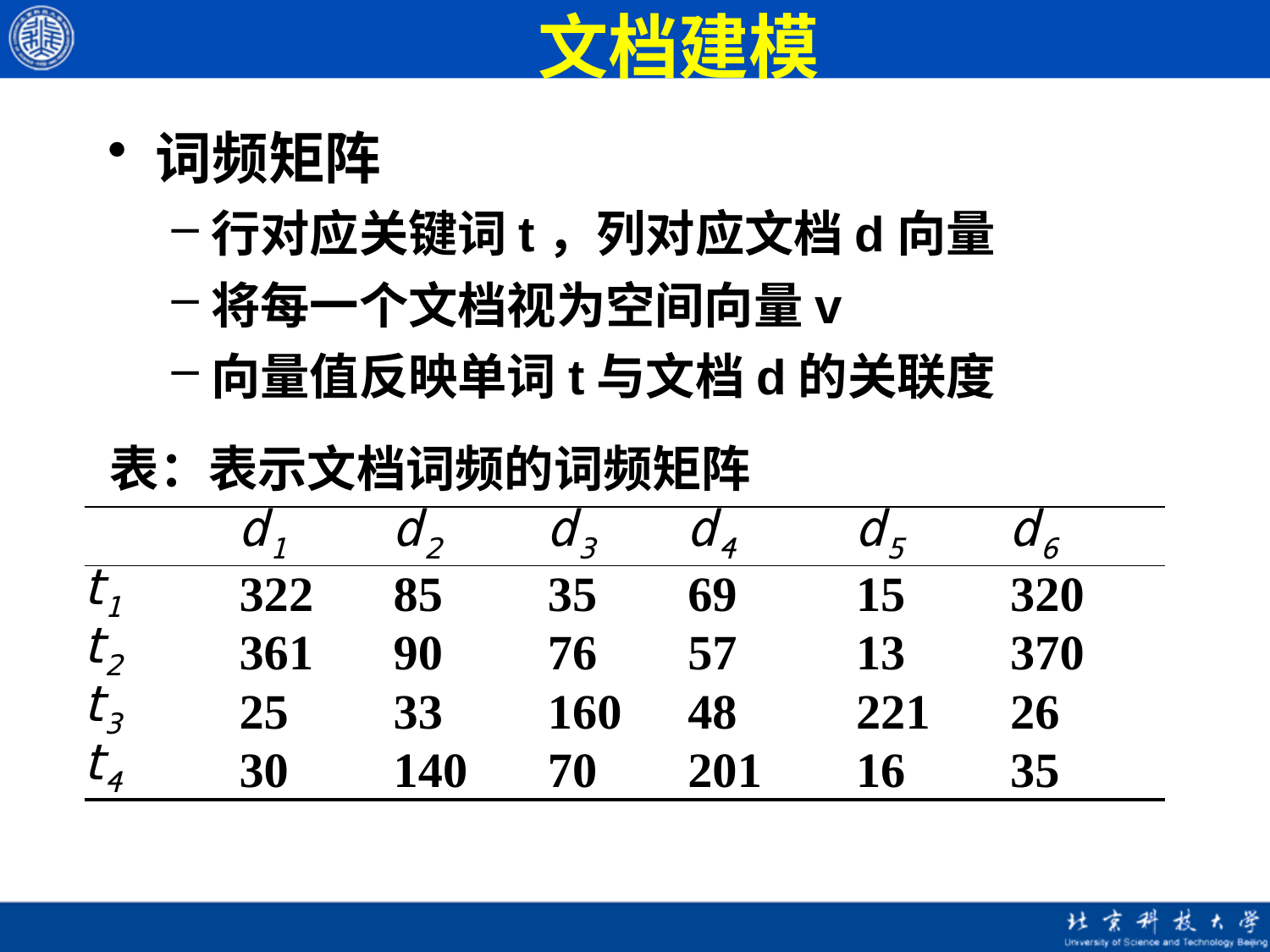

# 文档建模
词频矩阵
行对应关键词t，列对应文档d向量
将每一个文档视为空间向量v
向量值反映单词t与文档d的关联度
| 表：表示文档词频的词频矩阵 |  |  |  |  |  |  |
| --- | --- | --- | --- | --- | --- | --- |
|  | d1 | d2 | d3 | d4 | d5 | d6 |
| t1 | 322 | 85 | 35 | 69 | 15 | 320 |
| t2 | 361 | 90 | 76 | 57 | 13 | 370 |
| t3 | 25 | 33 | 160 | 48 | 221 | 26 |
| t4 | 30 | 140 | 70 | 201 | 16 | 35 |
19